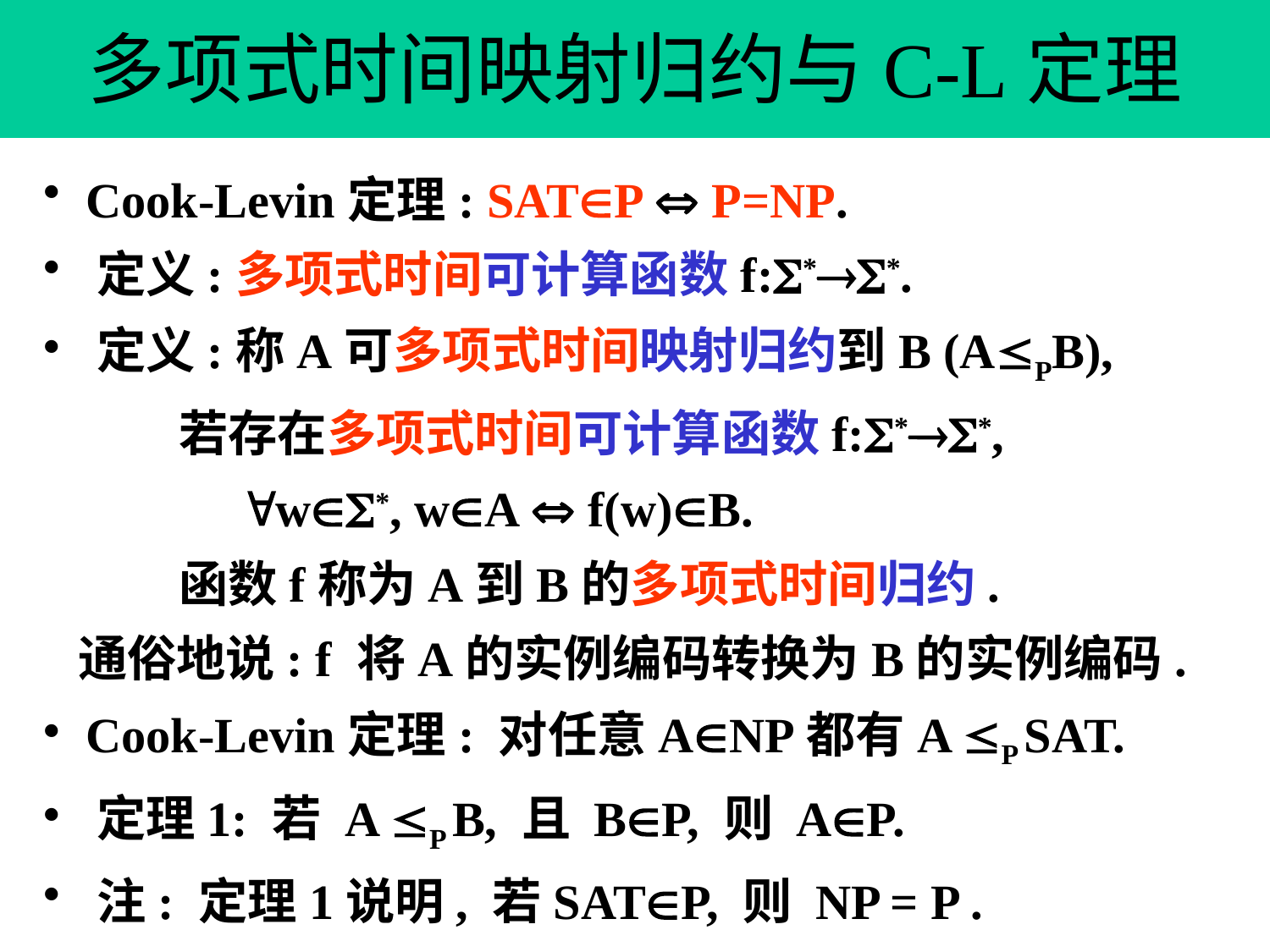

# 多项式时间映射归约与C-L定理
 Cook-Levin定理: SAT∈P ⇔ P=NP.
 定义:多项式时间可计算函数f:Σ*→Σ*.
 定义:称A可多项式时间映射归约到B (A≤PB),
           若存在多项式时间可计算函数f:Σ*→Σ*,
                ∀w∈Σ*, w∈A ⇔ f(w)∈B.
           函数f称为A到B的多项式时间归约.
  通俗地说: f 将A的实例编码转换为B的实例编码.
 Cook-Levin定理: 对任意A∈NP都有A ≤P SAT.
 定理1: 若 A ≤P B, 且 B∈P, 则 A∈P.
 注: 定理1说明, 若SAT∈P, 则 NP = P .